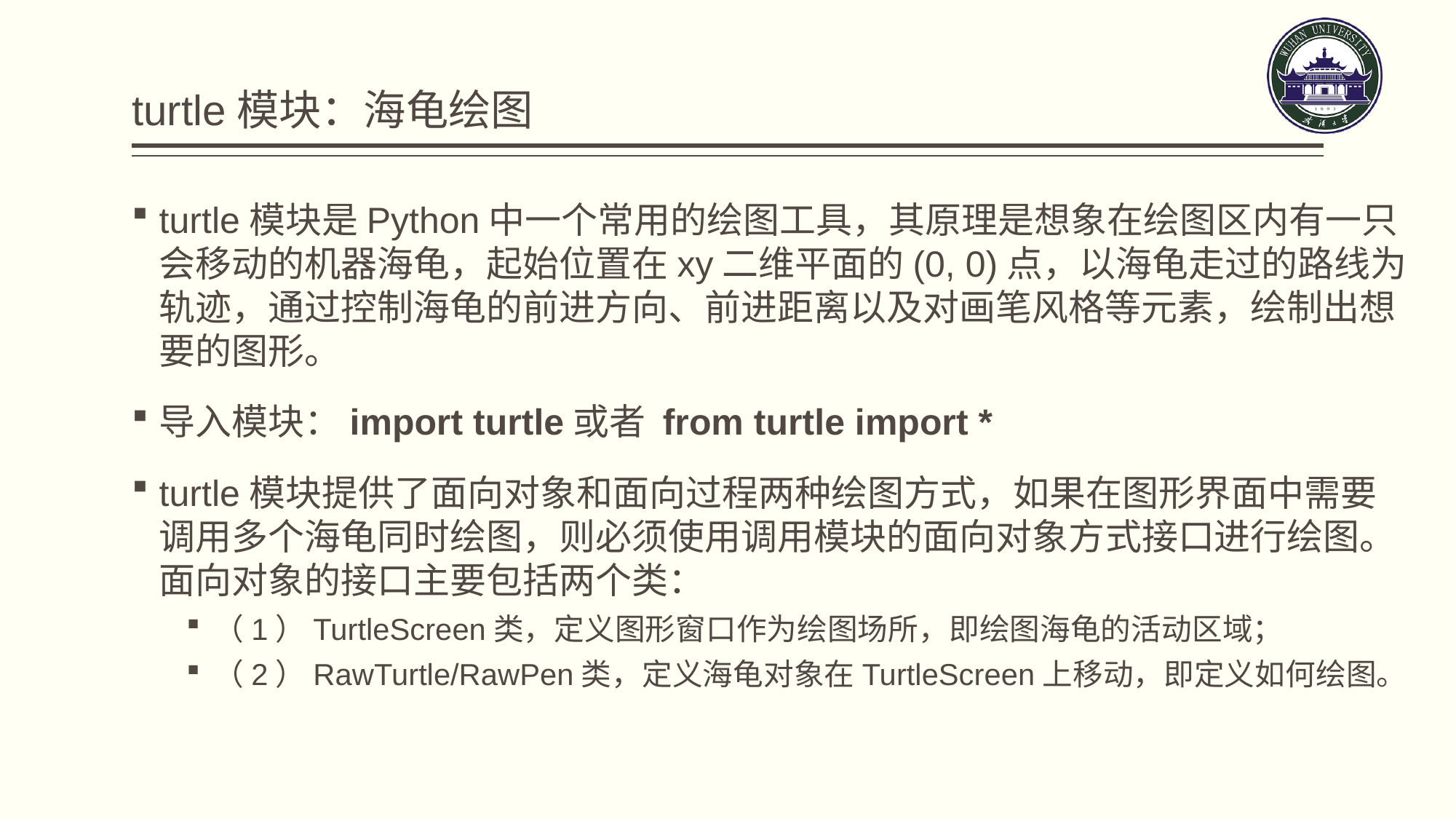

# turtle模块：海龟绘图
turtle模块是Python中一个常用的绘图工具，其原理是想象在绘图区内有一只会移动的机器海龟，起始位置在xy二维平面的(0, 0)点，以海龟走过的路线为轨迹，通过控制海龟的前进方向、前进距离以及对画笔风格等元素，绘制出想要的图形。
导入模块：import turtle或者 from turtle import *
turtle模块提供了面向对象和面向过程两种绘图方式，如果在图形界面中需要调用多个海龟同时绘图，则必须使用调用模块的面向对象方式接口进行绘图。面向对象的接口主要包括两个类：
（1）TurtleScreen类，定义图形窗口作为绘图场所，即绘图海龟的活动区域；
（2）RawTurtle/RawPen类，定义海龟对象在TurtleScreen上移动，即定义如何绘图。